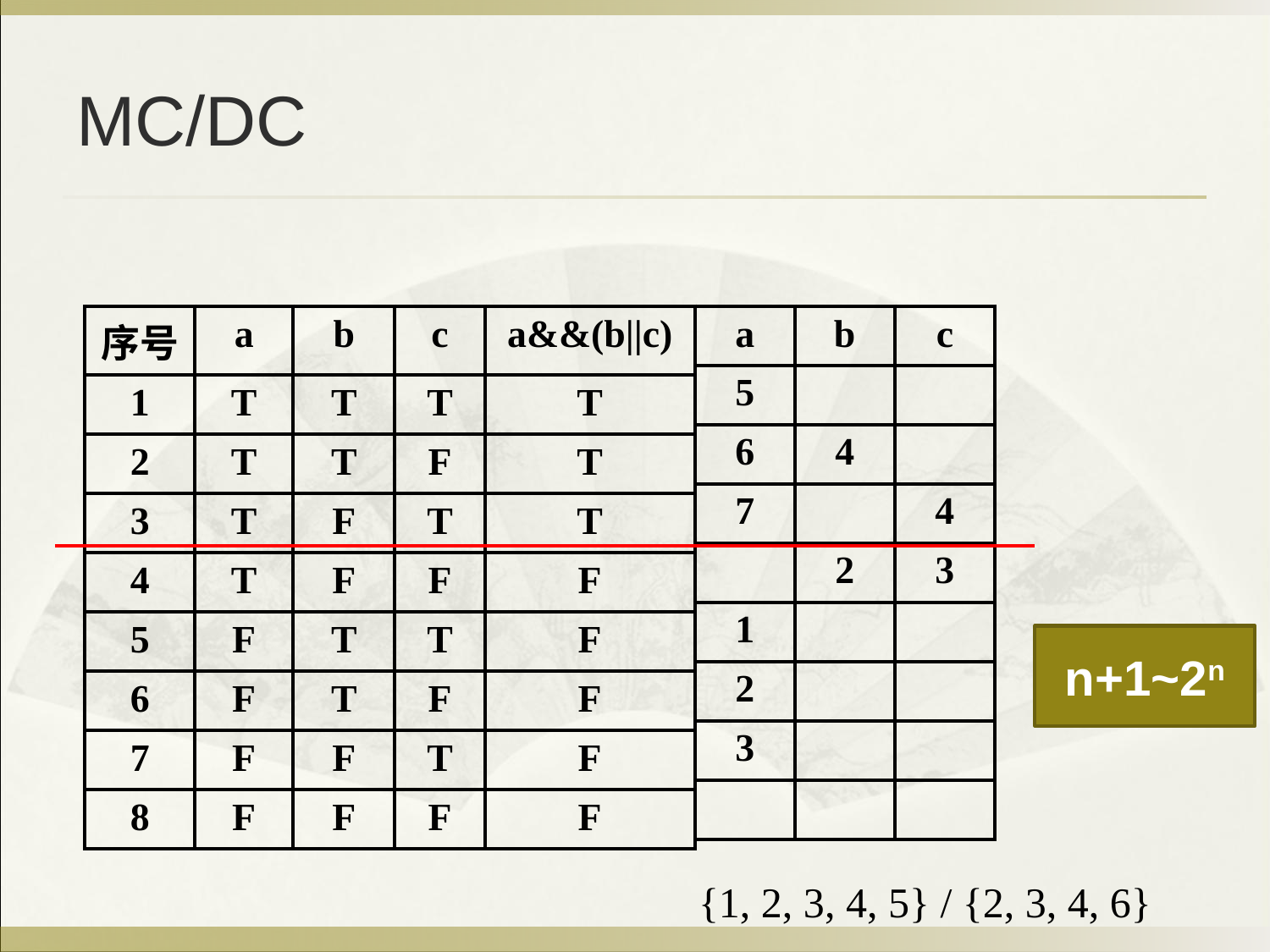

# MC/DC
| 序号 | a | b | c | a&&(b||c) |
| --- | --- | --- | --- | --- |
| 1 | T | T | T | T |
| 2 | T | T | F | T |
| 3 | T | F | T | T |
| 4 | T | F | F | F |
| 5 | F | T | T | F |
| 6 | F | T | F | F |
| 7 | F | F | T | F |
| 8 | F | F | F | F |
| a | b | c |
| --- | --- | --- |
| 5 |  |  |
| 6 | 4 |  |
| 7 |  | 4 |
|  | 2 | 3 |
| 1 |  |  |
| 2 |  |  |
| 3 |  |  |
|  |  |  |
n+1~2n
{1, 2, 3, 4, 5} / {2, 3, 4, 6}